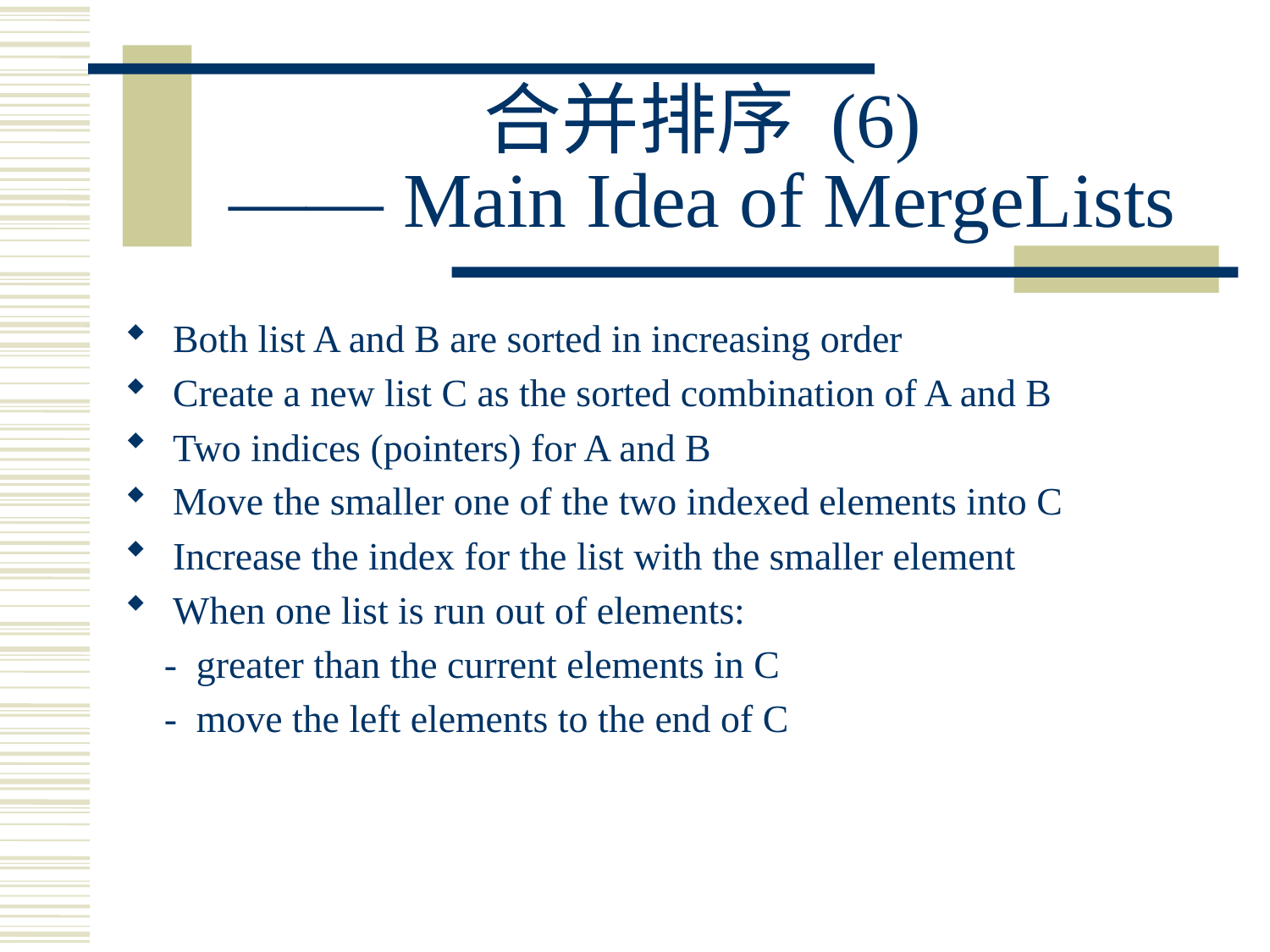

# 合并排序 (6) —— Main Idea of MergeLists
Both list A and B are sorted in increasing order
Create a new list C as the sorted combination of A and B
Two indices (pointers) for A and B
Move the smaller one of the two indexed elements into C
Increase the index for the list with the smaller element
When one list is run out of elements:
    -  greater than the current elements in C
    -  move the left elements to the end of C